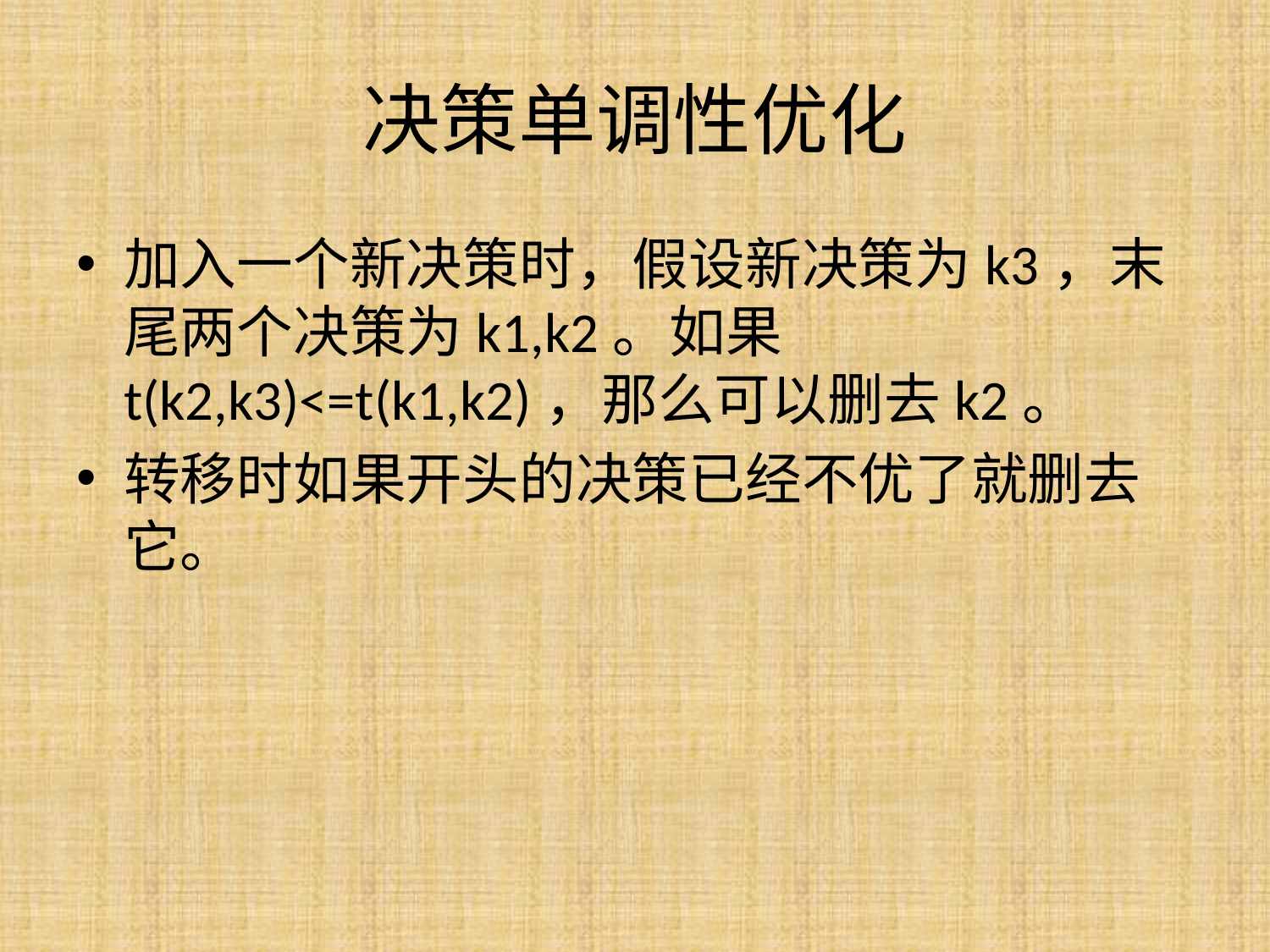

# 决策单调性优化
加入一个新决策时，假设新决策为k3，末尾两个决策为k1,k2。如果t(k2,k3)<=t(k1,k2)，那么可以删去k2。
转移时如果开头的决策已经不优了就删去它。